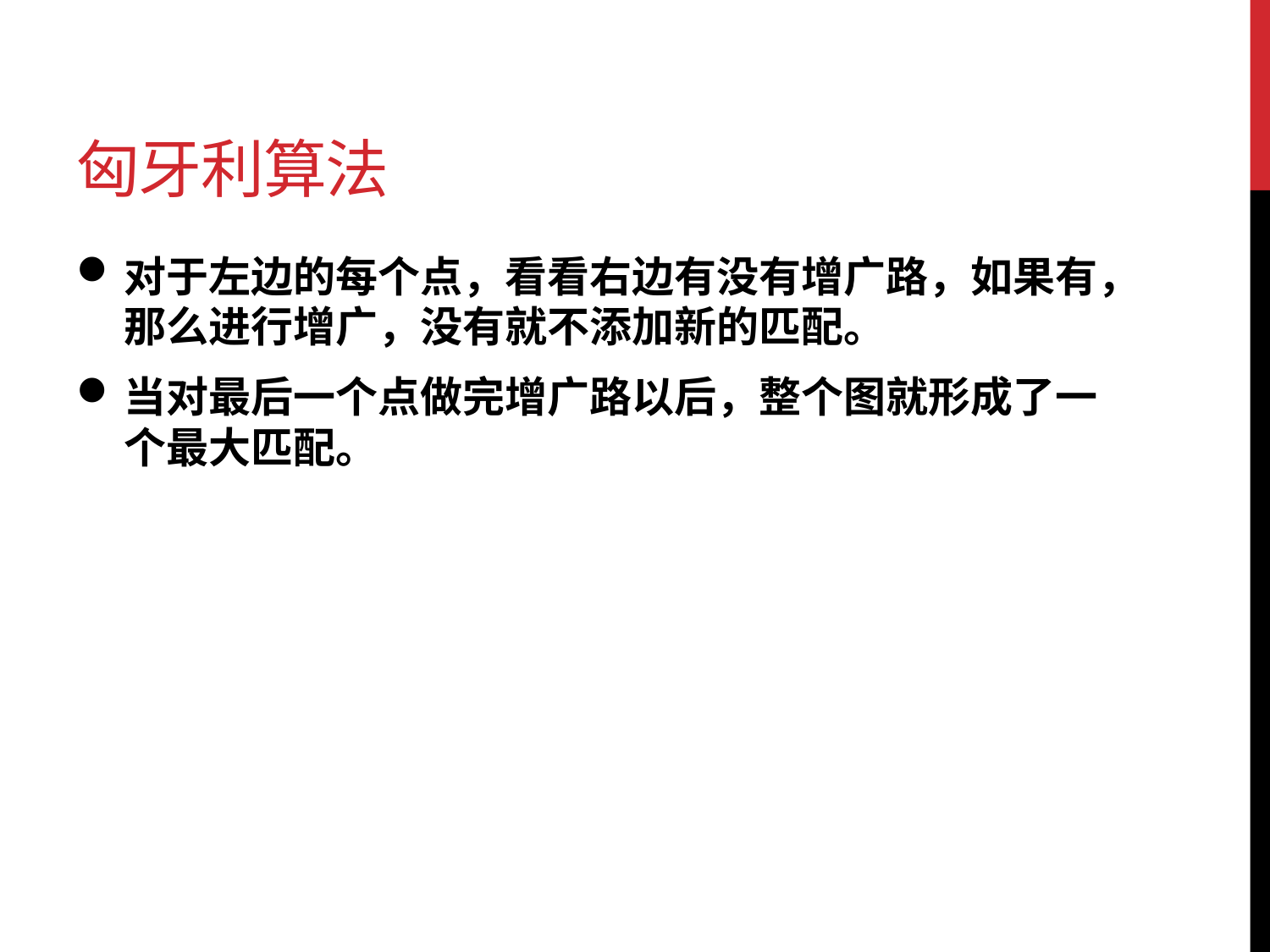

# 匈牙利算法
对于左边的每个点，看看右边有没有增广路，如果有，那么进行增广，没有就不添加新的匹配。
当对最后一个点做完增广路以后，整个图就形成了一个最大匹配。